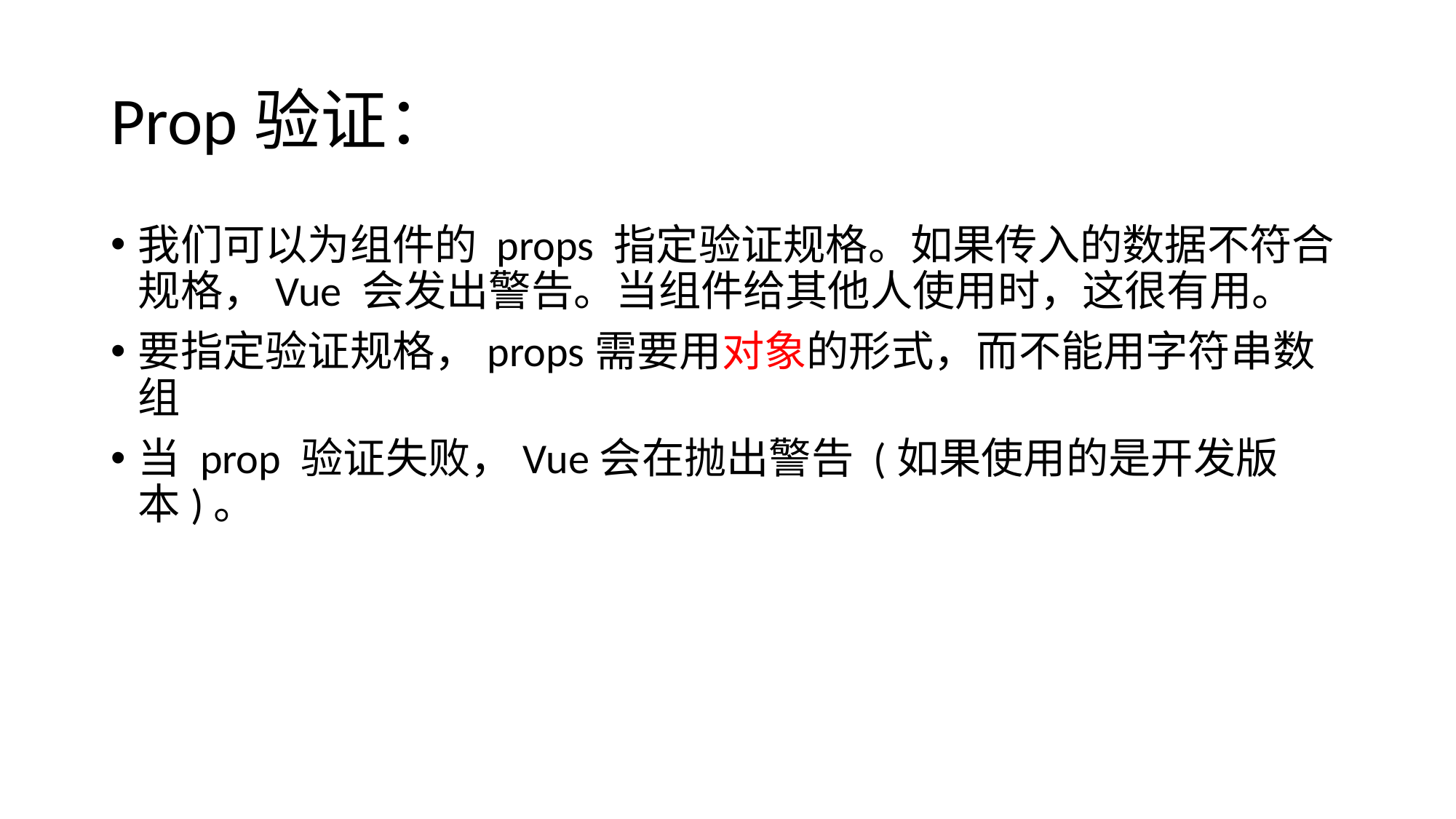

# Prop验证：
我们可以为组件的 props 指定验证规格。如果传入的数据不符合规格，Vue 会发出警告。当组件给其他人使用时，这很有用。
要指定验证规格，props需要用对象的形式，而不能用字符串数组
当 prop 验证失败，Vue会在抛出警告 (如果使用的是开发版本)。